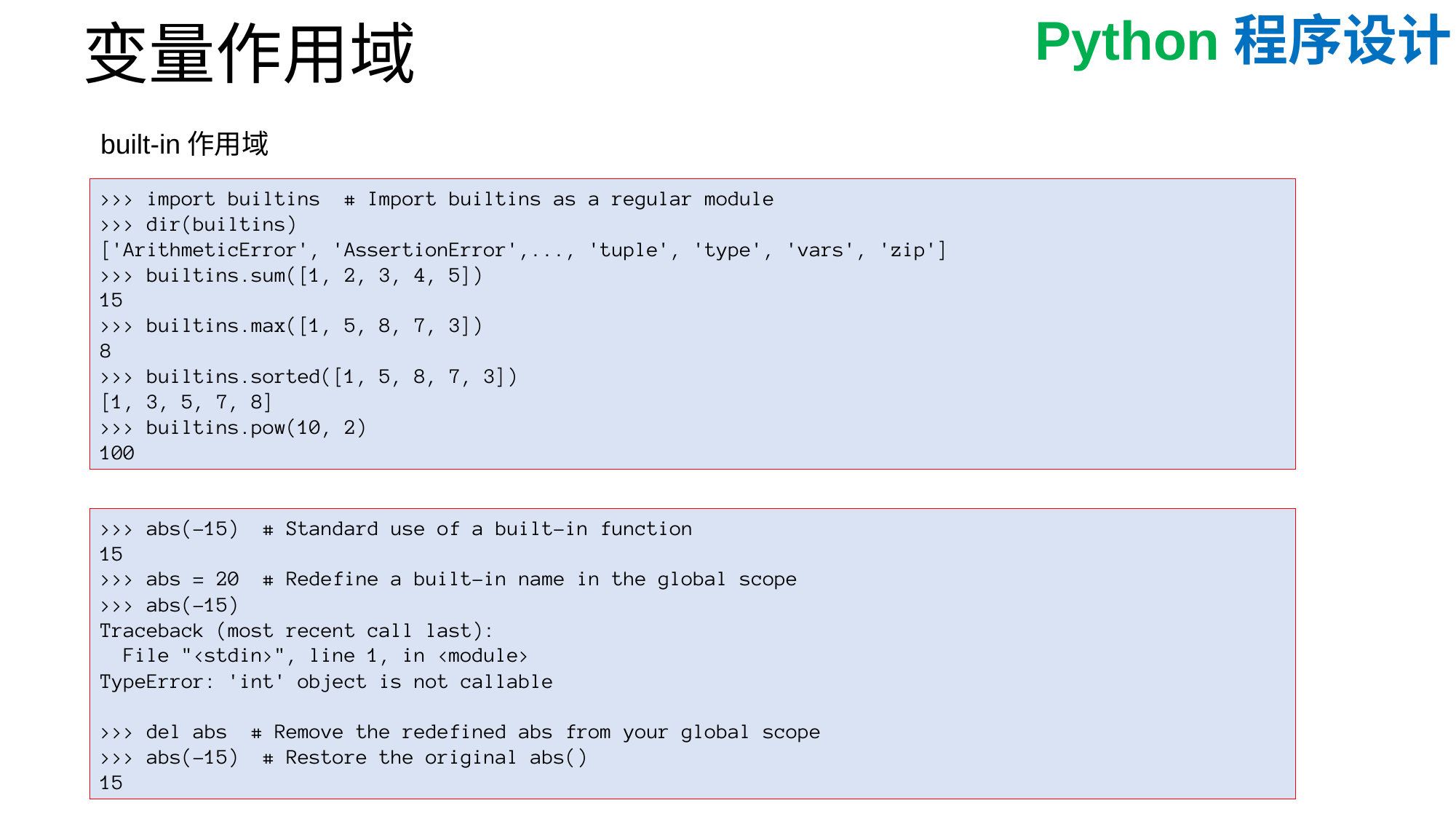

# 变量作用域
built-in作用域
>>> import builtins  # Import builtins as a regular module
>>> dir(builtins)
['ArithmeticError', 'AssertionError',..., 'tuple', 'type', 'vars', 'zip']
>>> builtins.sum([1, 2, 3, 4, 5])
15
>>> builtins.max([1, 5, 8, 7, 3])
8
>>> builtins.sorted([1, 5, 8, 7, 3])
[1, 3, 5, 7, 8]
>>> builtins.pow(10, 2)
100
>>> abs(-15)  # Standard use of a built-in function
15
>>> abs = 20  # Redefine a built-in name in the global scope
>>> abs(-15)
Traceback (most recent call last):
  File "<stdin>", line 1, in <module>
TypeError: 'int' object is not callable

>>> del abs  # Remove the redefined abs from your global scope
>>> abs(-15)  # Restore the original abs()
15
30